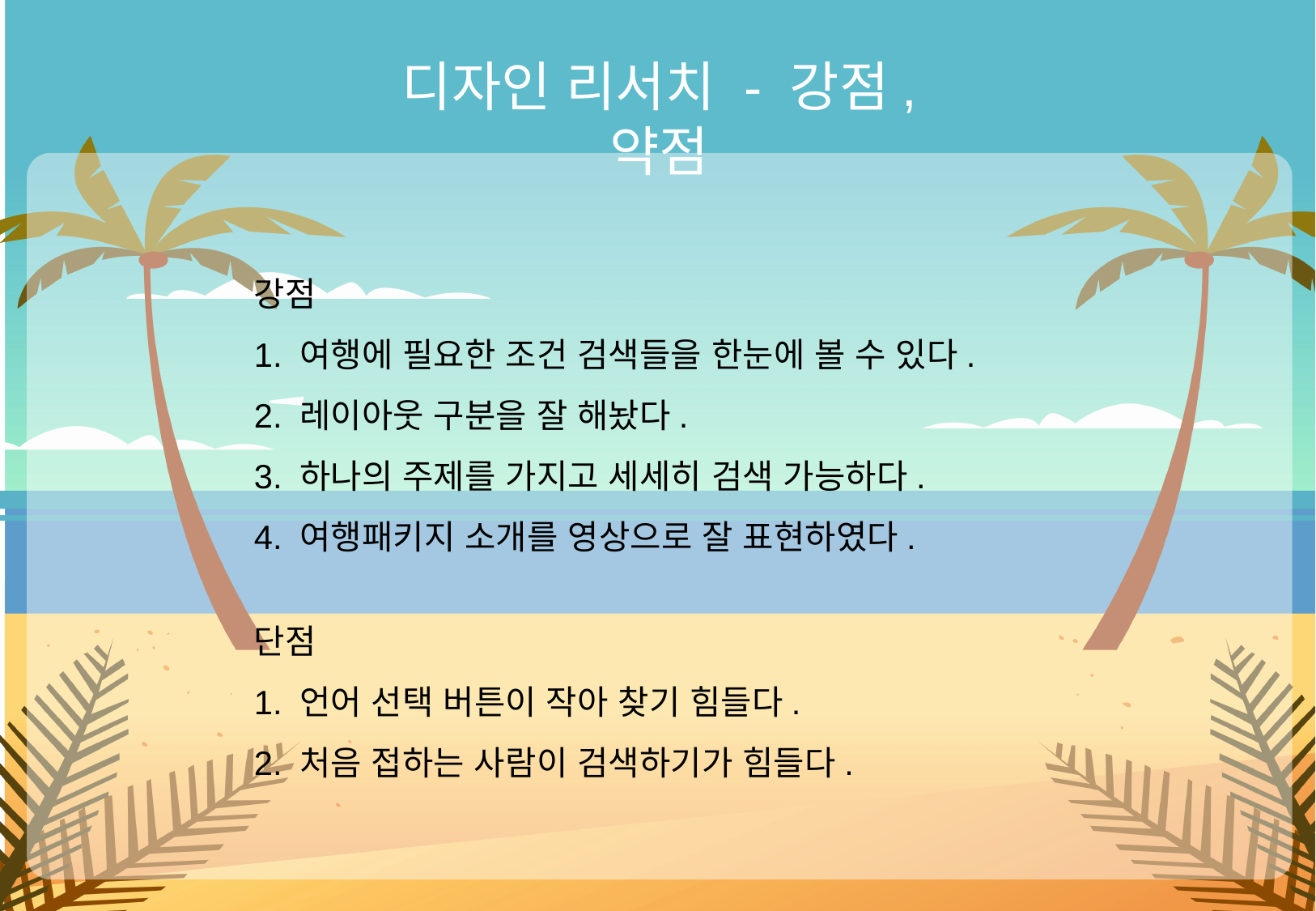

디자인 리서치 - 강점, 약점

강점
1. 여행에 필요한 조건 검색들을 한눈에 볼 수 있다.
2. 레이아웃 구분을 잘 해놨다.
3. 하나의 주제를 가지고 세세히 검색 가능하다.
4. 여행패키지 소개를 영상으로 잘 표현하였다.
단점
1. 언어 선택 버튼이 작아 찾기 힘들다.
2. 처음 접하는 사람이 검색하기가 힘들다.